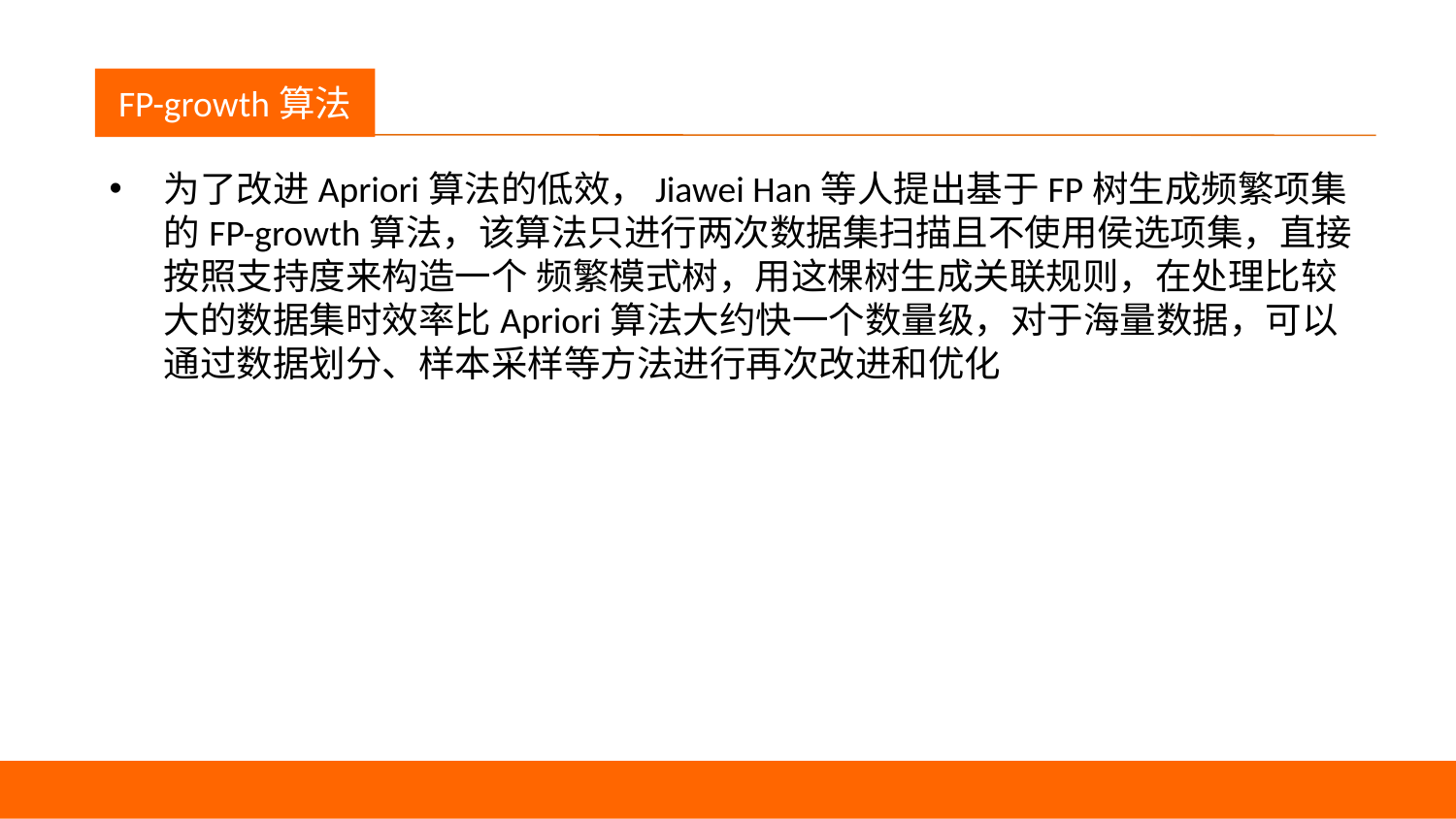

议程
FP-growth算法

为了改进Apriori算法的低效，Jiawei Han等人提出基于FP树生成频繁项集的FP-growth算法，该算法只进行两次数据集扫描且不使用侯选项集，直接按照支持度来构造一个 频繁模式树，用这棵树生成关联规则，在处理比较大的数据集时效率比Apriori算法大约快一个数量级，对于海量数据，可以通过数据划分、样本采样等方法进行再次改进和优化